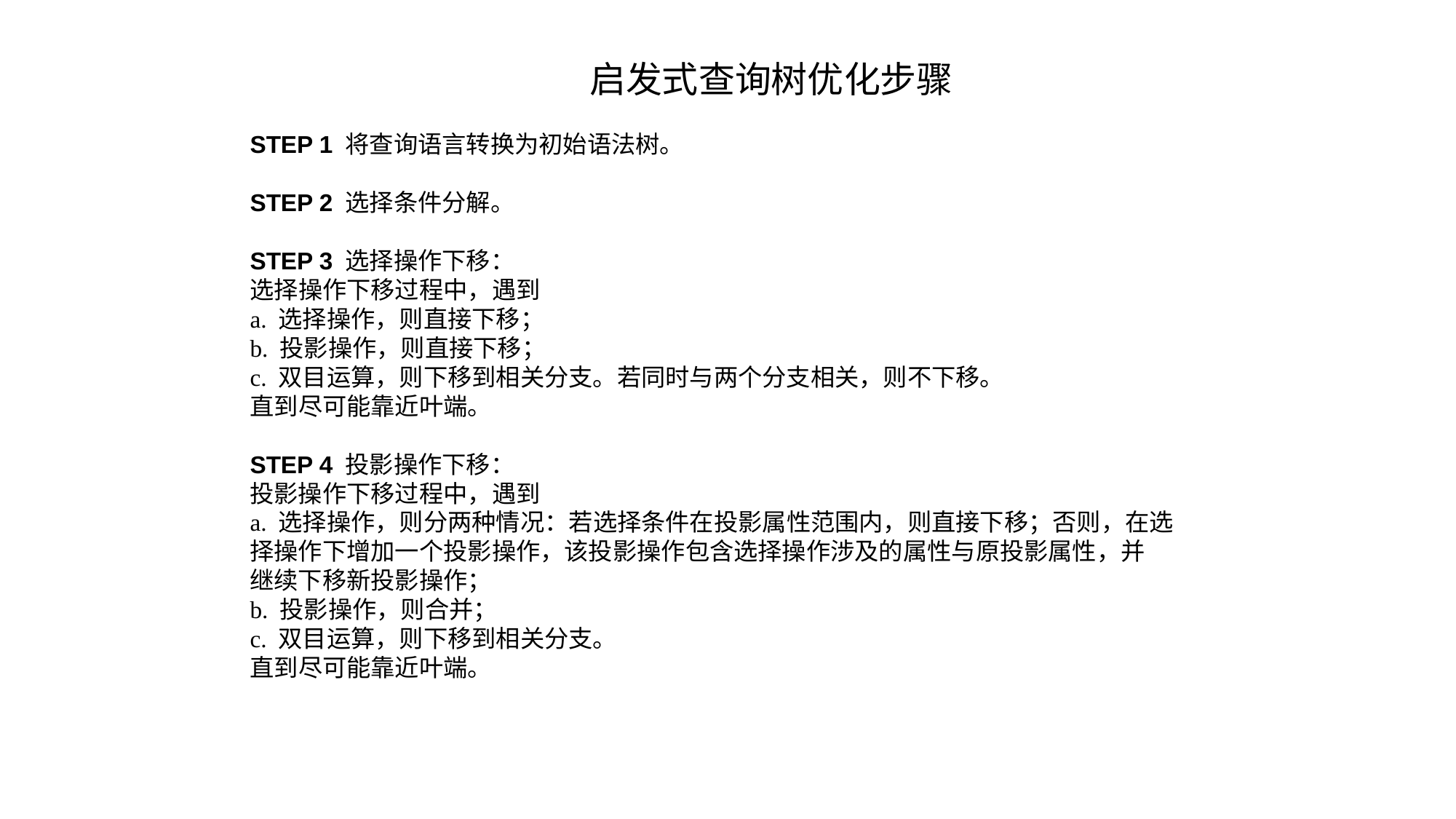

启发式查询树优化步骤

STEP 1 将查询语言转换为初始语法树。

STEP 2 选择条件分解。

STEP 3 选择操作下移：
选择操作下移过程中，遇到
a. 选择操作，则直接下移；
b. 投影操作，则直接下移；
c. 双目运算，则下移到相关分支。若同时与两个分支相关，则不下移。
直到尽可能靠近叶端。

STEP 4 投影操作下移：
投影操作下移过程中，遇到
a. 选择操作，则分两种情况：若选择条件在投影属性范围内，则直接下移；否则，在选
择操作下增加一个投影操作，该投影操作包含选择操作涉及的属性与原投影属性，并
继续下移新投影操作；
b. 投影操作，则合并；
c. 双目运算，则下移到相关分支。
直到尽可能靠近叶端。